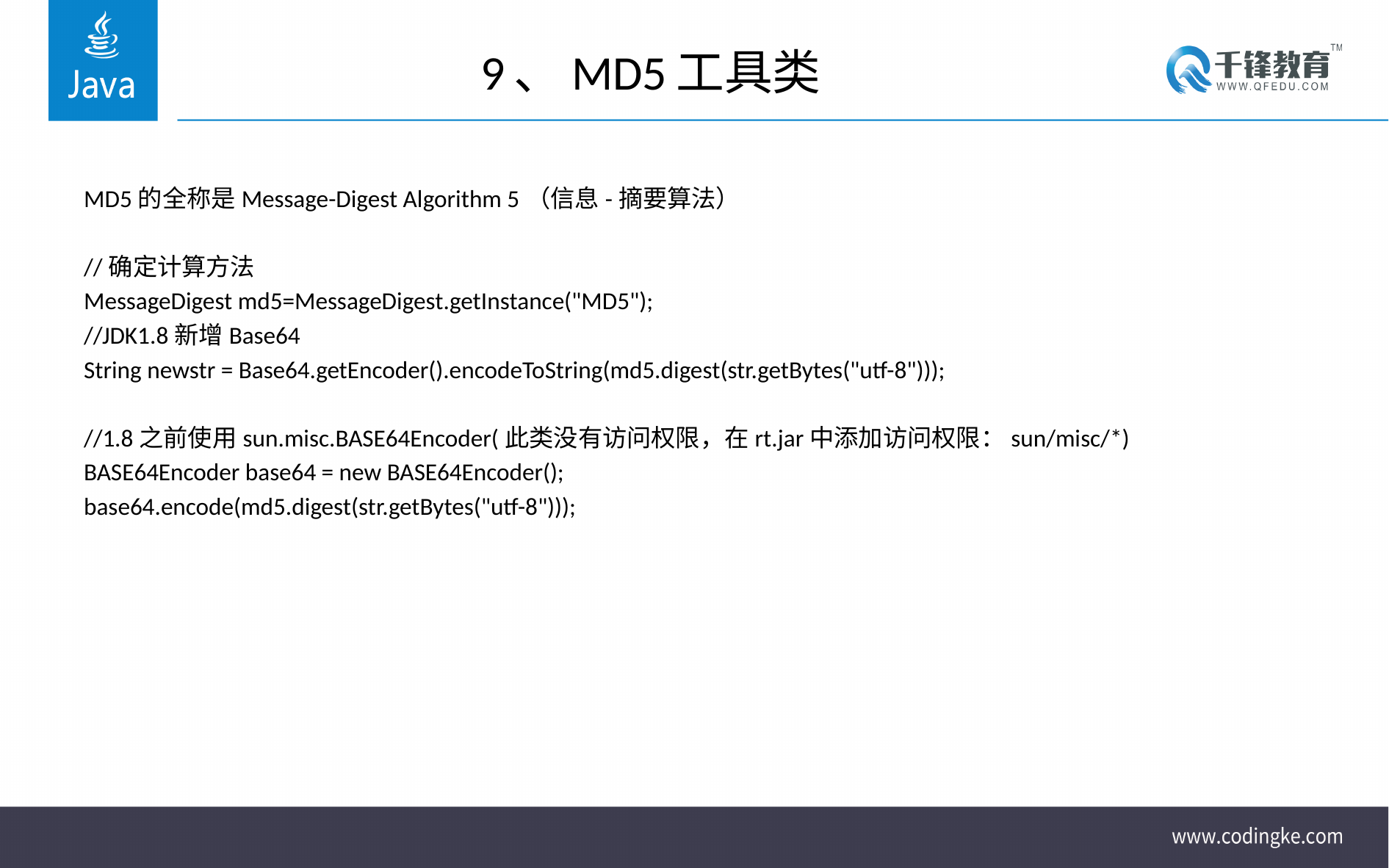

# 9、MD5工具类
MD5的全称是Message-Digest Algorithm 5（信息-摘要算法）

//确定计算方法
MessageDigest md5=MessageDigest.getInstance("MD5");
//JDK1.8新增Base64
String newstr = Base64.getEncoder().encodeToString(md5.digest(str.getBytes("utf-8")));

//1.8之前使用sun.misc.BASE64Encoder(此类没有访问权限，在rt.jar中添加访问权限：sun/misc/*)
BASE64Encoder base64 = new BASE64Encoder();
base64.encode(md5.digest(str.getBytes("utf-8")));